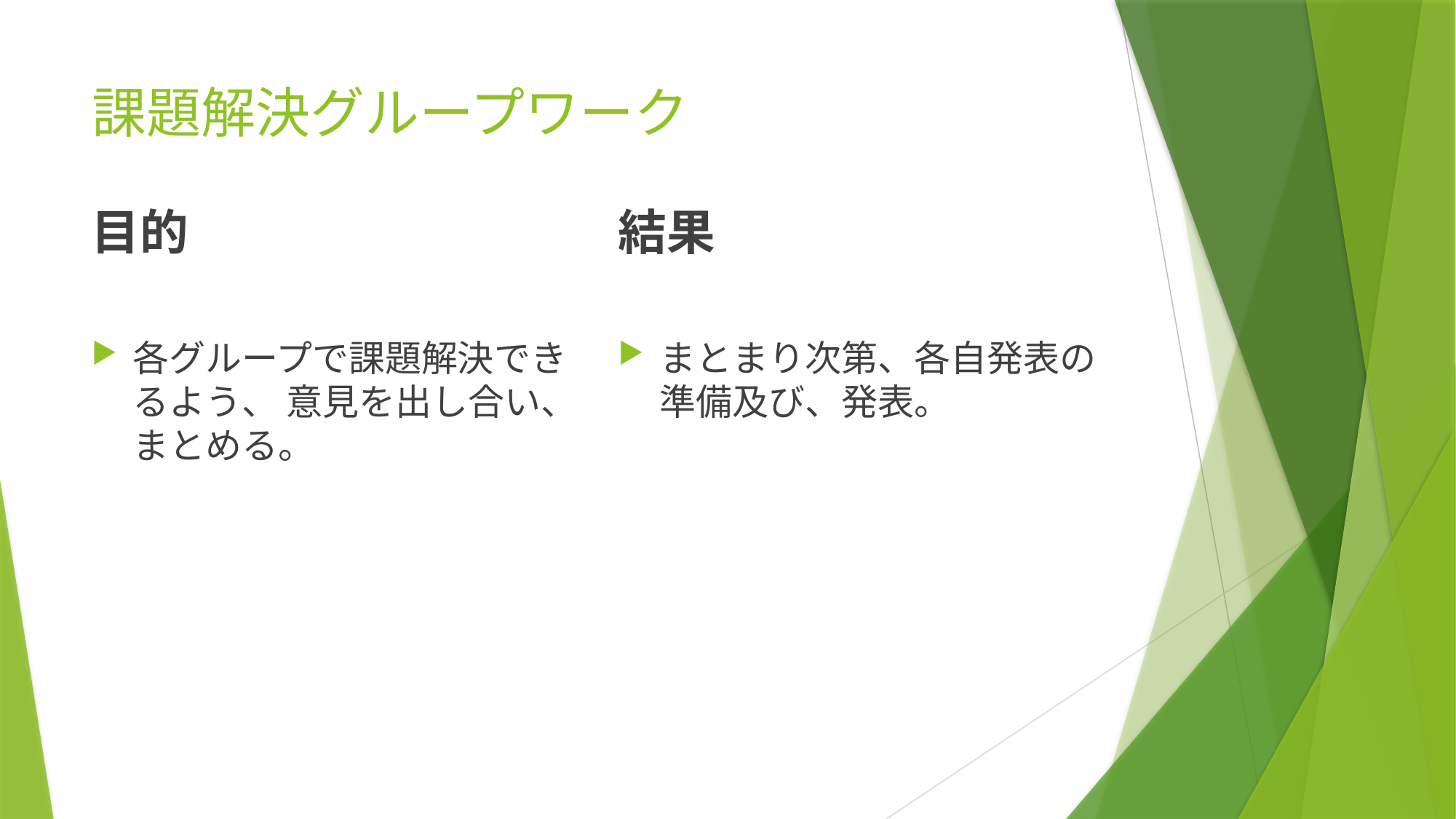

# 課題解決グループワーク
目的
結果
各グループで課題解決できるよう、 意見を出し合い、まとめる。
まとまり次第、各自発表の準備及び、発表。